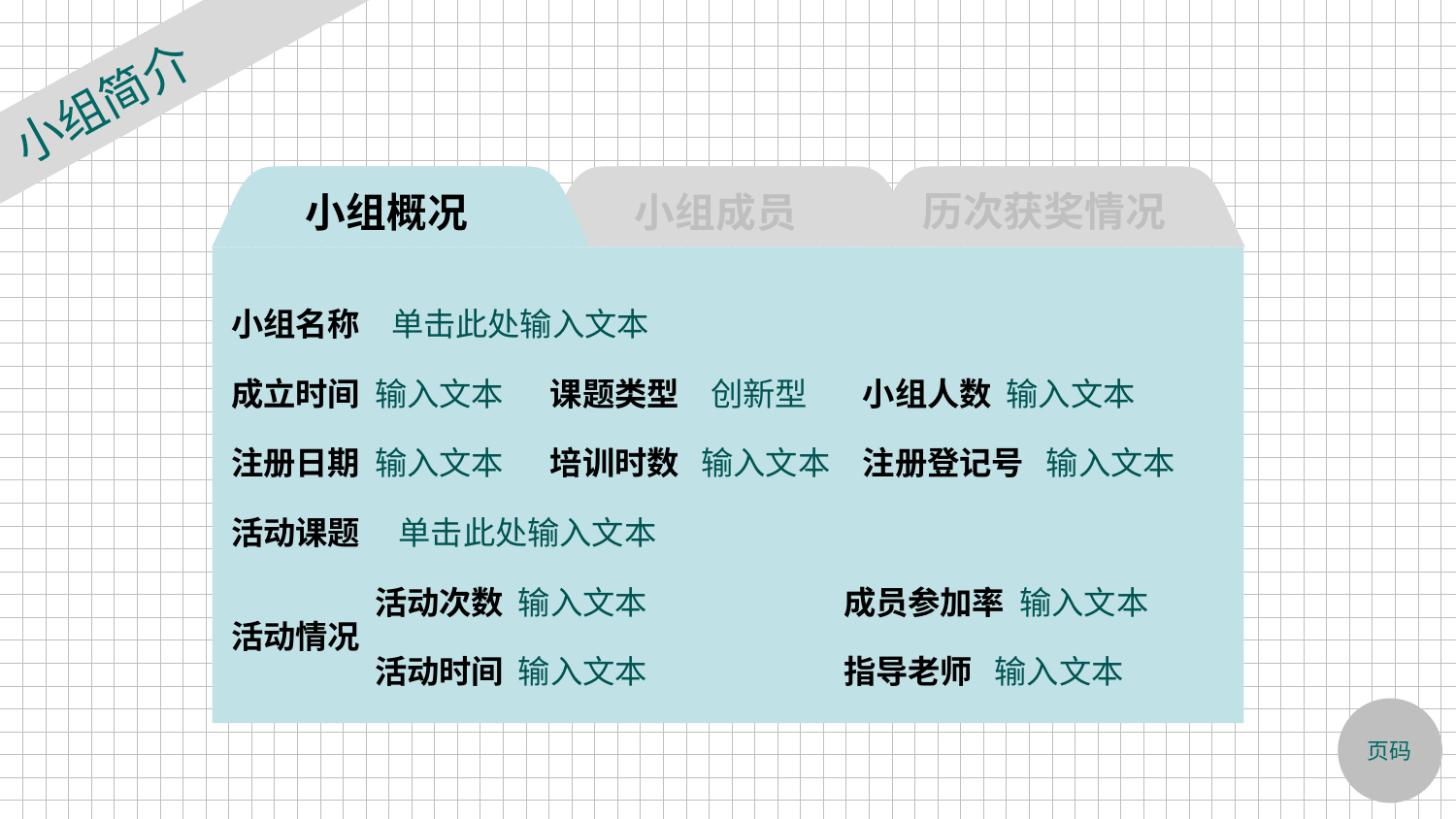

小组简介

历次获奖情况
小组概况
小组成员

| 小组名称 | 单击此处输入文本 |  |  |  |  |
| --- | --- | --- | --- | --- | --- |
| 成立时间 输入文本 |  | 课题类型 | 创新型 |  | 小组人数 输入文本 |
| 注册日期 输入文本 |  | 培训时数 输入文本 |  |  | 注册登记号  输入文本 |
| 活动课题 | 单击此处输入文本 |  |  |  |  |
| 活动情况 | 活动次数 输入文本 |  |  | 成员参加率 输入文本 |  |
|  | 活动时间 输入文本 |  |  | 指导老师  输入文本 |  |
页码